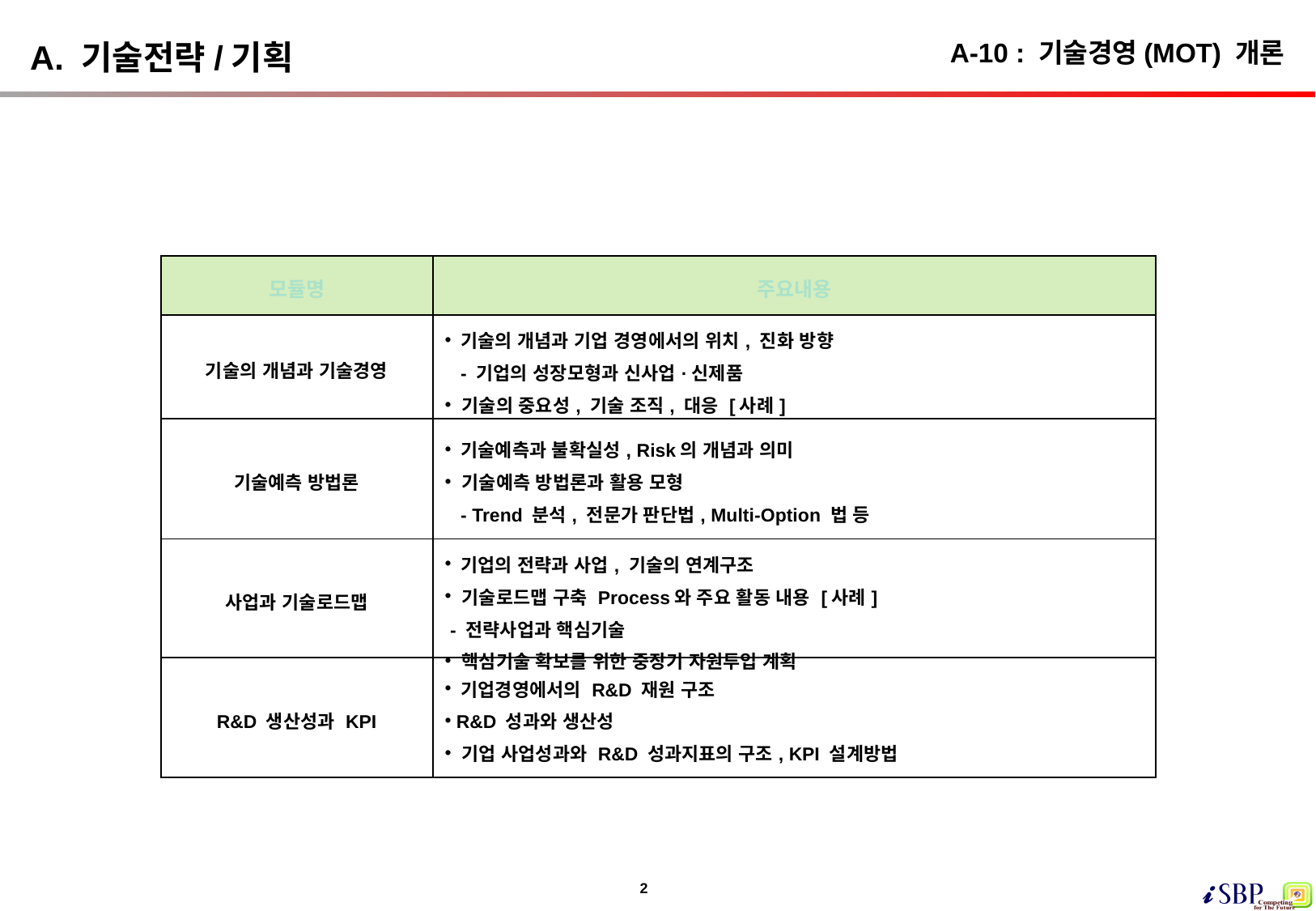

# A-10 : 기술경영(MOT) 개론
A. 기술전략/기획
| 모듈명 | 주요내용 |
| --- | --- |
| 기술의 개념과 기술경영 | 기술의 개념과 기업 경영에서의 위치, 진화 방향 - 기업의 성장모형과 신사업·신제품 기술의 중요성, 기술 조직, 대응 [사례] |
| 기술예측 방법론 | 기술예측과 불확실성, Risk의 개념과 의미 기술예측 방법론과 활용 모형 - Trend 분석, 전문가 판단법, Multi-Option 법 등 |
| 사업과 기술로드맵 | 기업의 전략과 사업, 기술의 연계구조 기술로드맵 구축 Process와 주요 활동 내용 [사례] - 전략사업과 핵심기술 핵심기술 확보를 위한 중장기 자원투입 계획 |
| R&D 생산성과 KPI | 기업경영에서의 R&D 재원 구조 R&D 성과와 생산성 기업 사업성과와 R&D 성과지표의 구조, KPI 설계방법 |
2